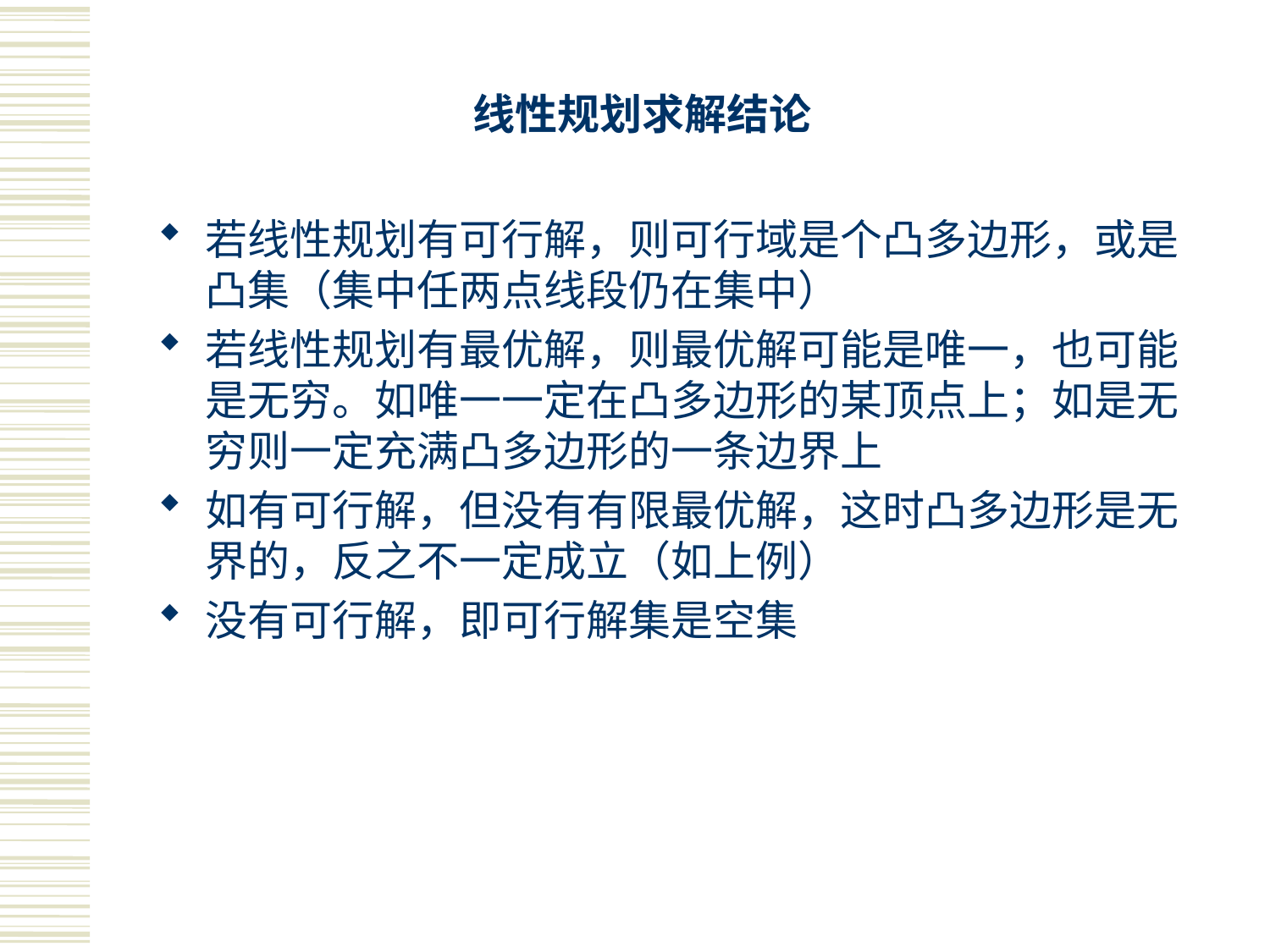

# 线性规划求解结论
若线性规划有可行解，则可行域是个凸多边形，或是凸集（集中任两点线段仍在集中）
若线性规划有最优解，则最优解可能是唯一，也可能是无穷。如唯一一定在凸多边形的某顶点上；如是无穷则一定充满凸多边形的一条边界上
如有可行解，但没有有限最优解，这时凸多边形是无界的，反之不一定成立（如上例）
没有可行解，即可行解集是空集